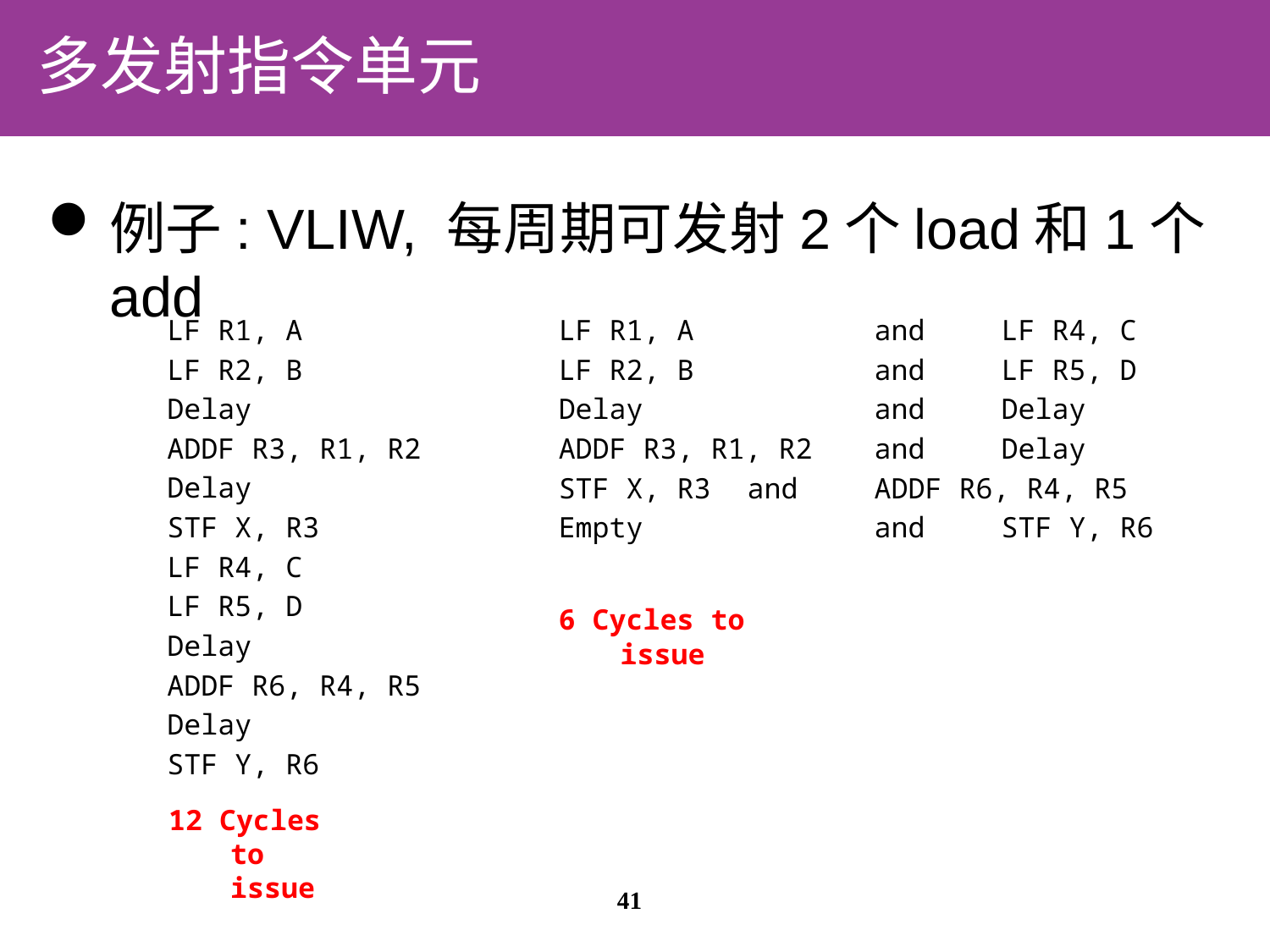

# 多发射指令单元
例子: VLIW, 每周期可发射2个load和1个add
LF R1, A
LF R2, B
Delay
ADDF R3, R1, R2
Delay
STF X, R3
LF R4, C
LF R5, D
Delay
ADDF R6, R4, R5
Delay
STF Y, R6
LF R1, A		and	LF R4, C
LF R2, B		and	LF R5, D
Delay		and	Delay
ADDF R3, R1, R2	and	Delay
STF X, R3	and	ADDF R6, R4, R5
Empty		and	STF Y, R6
6 Cycles to issue
12 Cycles to issue
41